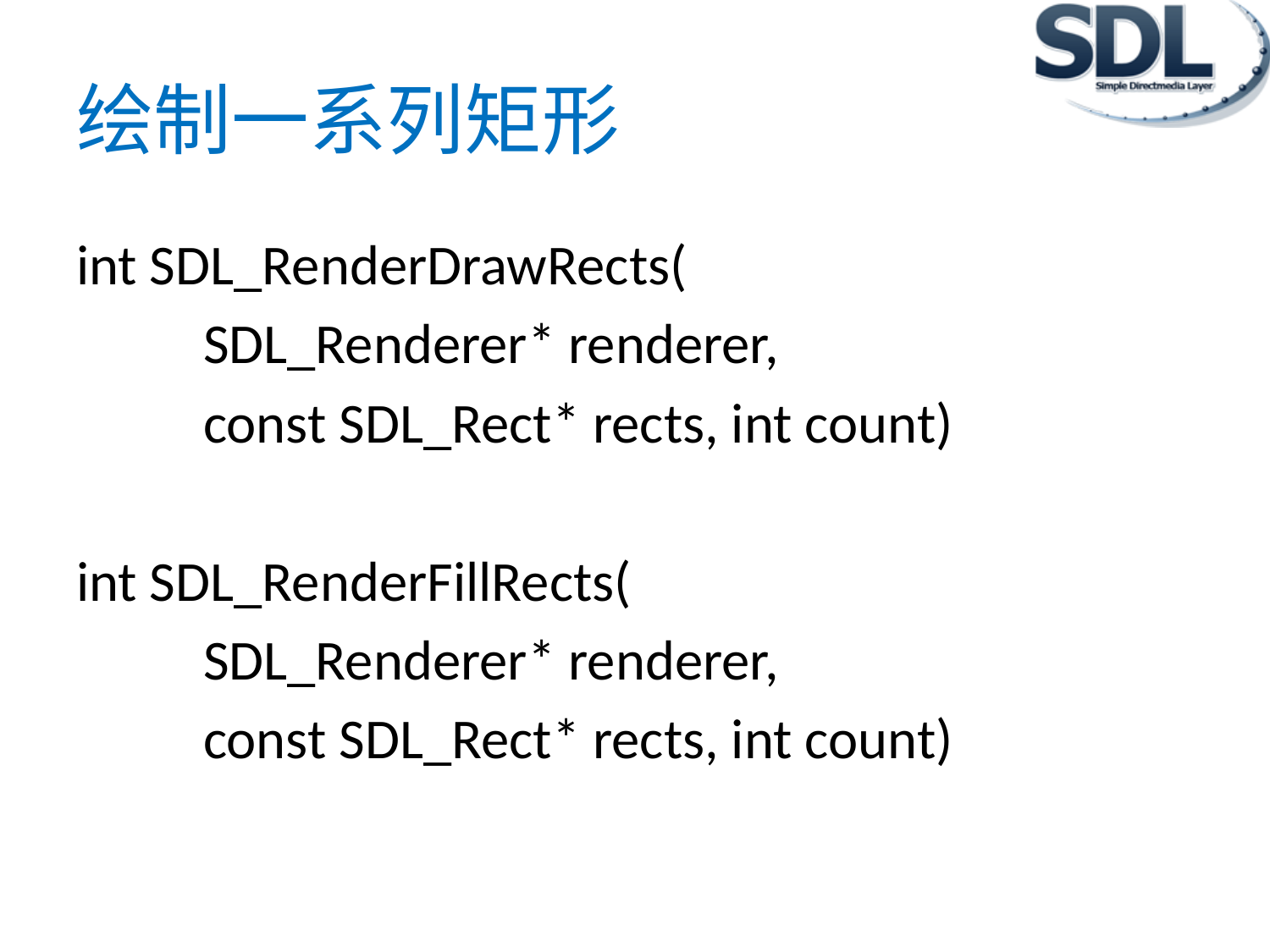

# 绘制一系列矩形
int SDL_RenderDrawRects(
	SDL_Renderer* renderer,
	const SDL_Rect* rects, int count)

int SDL_RenderFillRects(
	SDL_Renderer* renderer,
	const SDL_Rect* rects, int count)